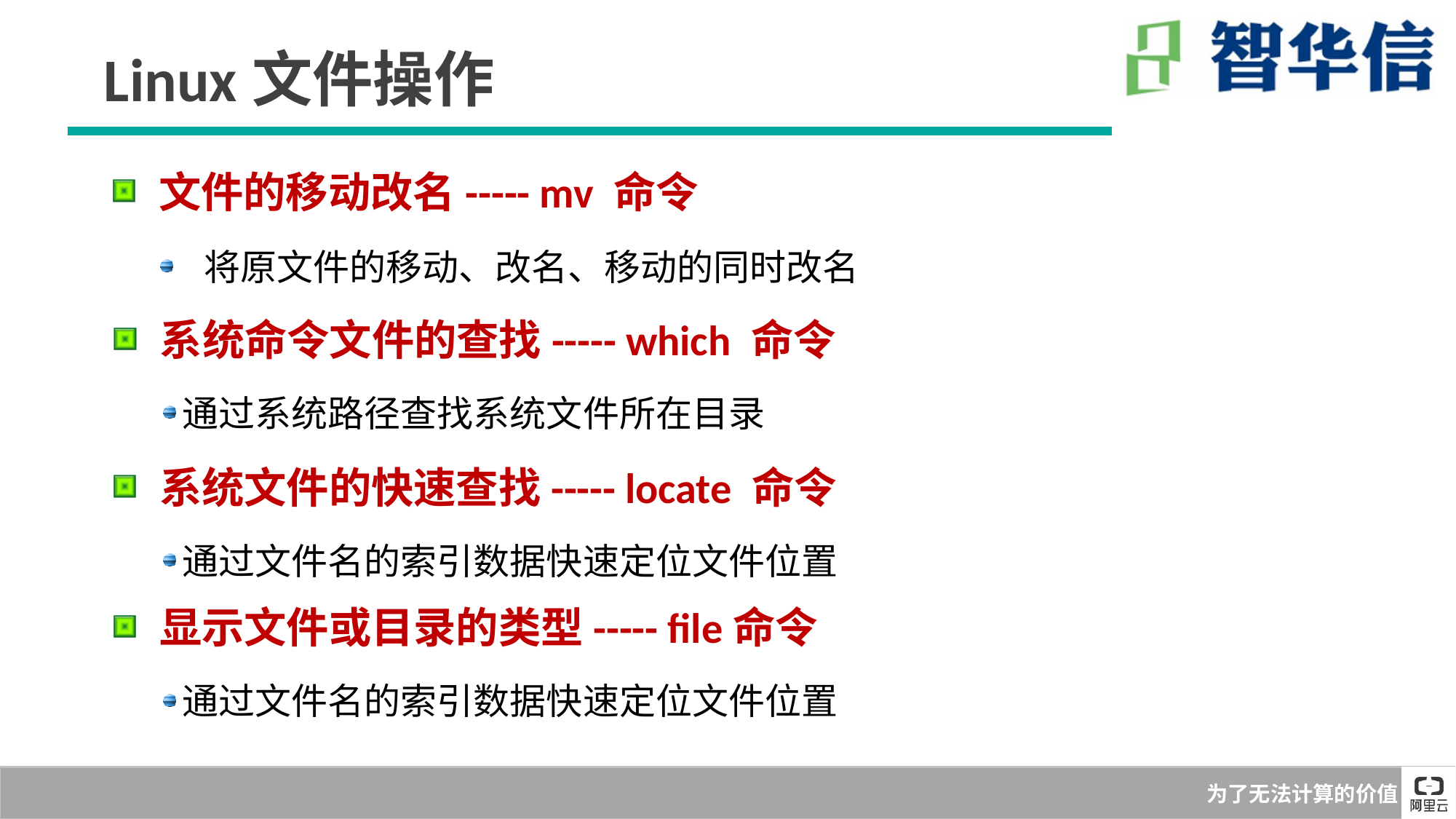

Linux文件操作
 文件的移动改名----- mv 命令
  将原文件的移动、改名、移动的同时改名
 系统命令文件的查找----- which 命令
通过系统路径查找系统文件所在目录
 系统文件的快速查找----- locate 命令
通过文件名的索引数据快速定位文件位置
 显示文件或目录的类型----- file命令
通过文件名的索引数据快速定位文件位置